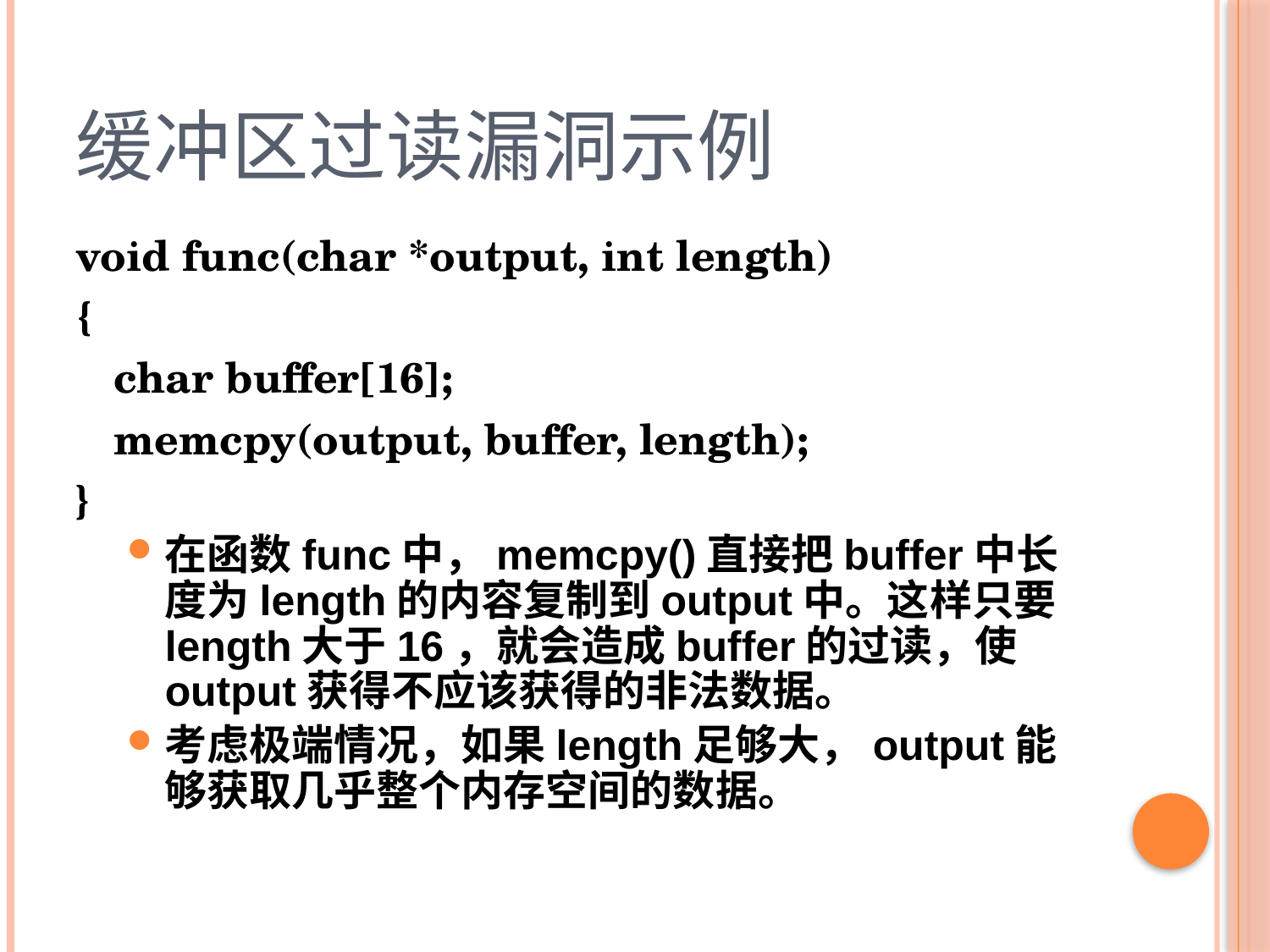

# 缓冲区过读漏洞示例
void func(char *output, int length)
{
	char buffer[16];
	memcpy(output, buffer, length);
}
在函数func中，memcpy()直接把buffer中长度为length的内容复制到output中。这样只要length大于16，就会造成buffer的过读，使output获得不应该获得的非法数据。
考虑极端情况，如果length足够大，output能够获取几乎整个内存空间的数据。